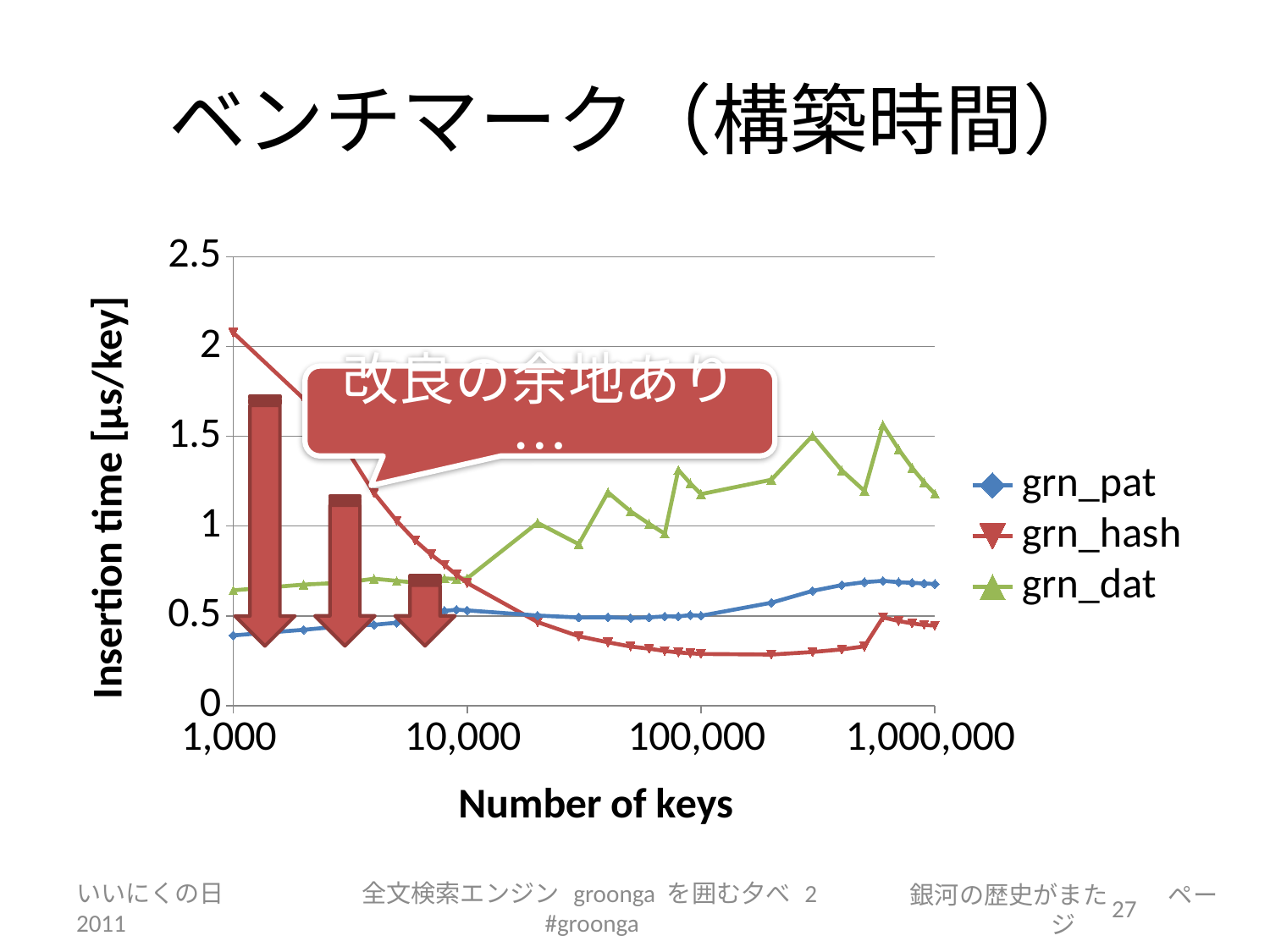

# ベンチマーク（構築時間）

### Chart

| Category | grn_pat | grn_hash | grn_dat |
|---|---|---|---|
改良の余地あり…

いいにくの日 2011
全文検索エンジン groonga を囲む夕べ 2  #groonga
27